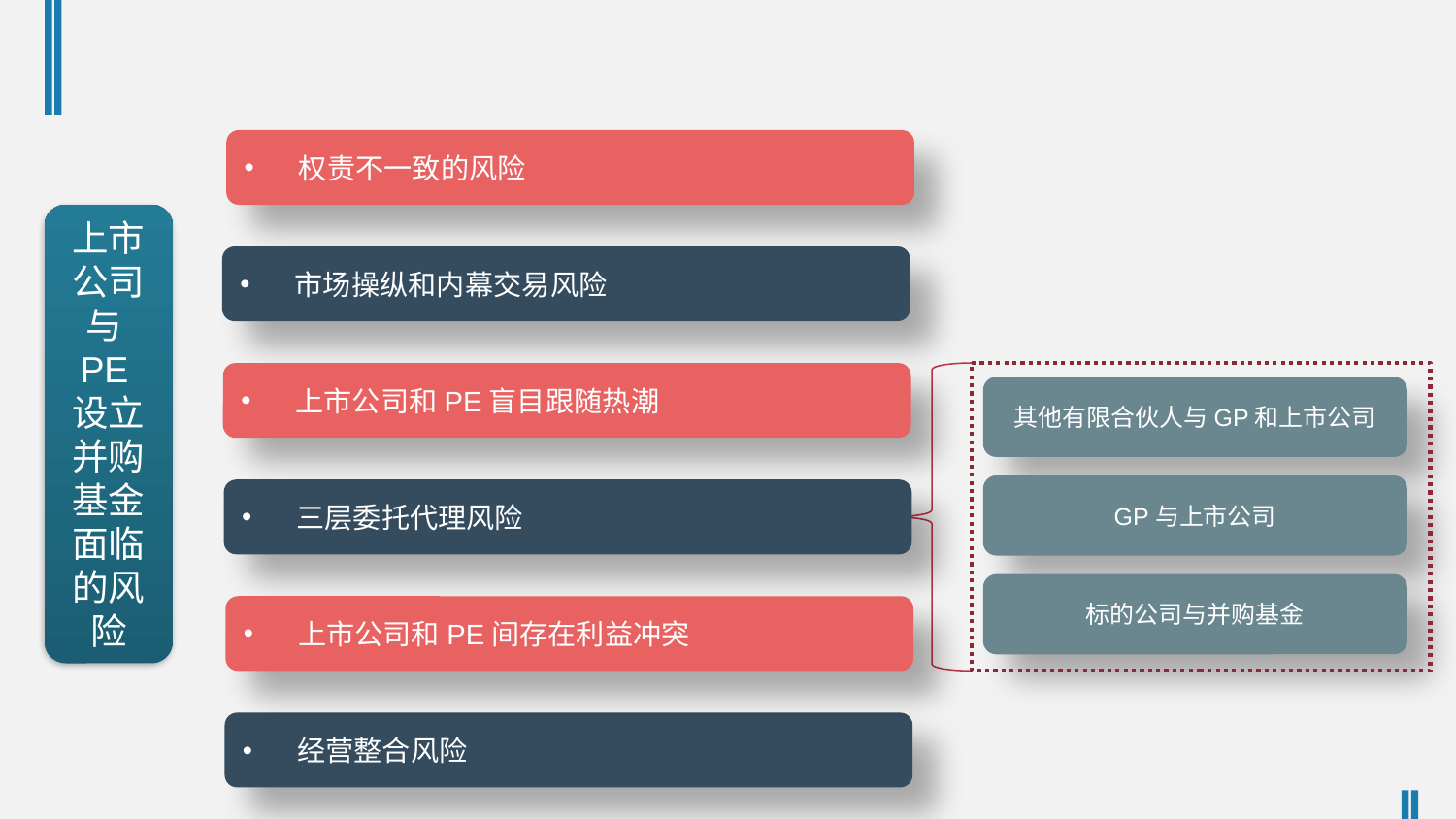

权责不一致的风险
上市公司与PE设立并购基金面临的风险
市场操纵和内幕交易风险
上市公司和PE盲目跟随热潮

其他有限合伙人与GP和上市公司
GP与上市公司
三层委托代理风险
标的公司与并购基金
上市公司和PE间存在利益冲突
经营整合风险